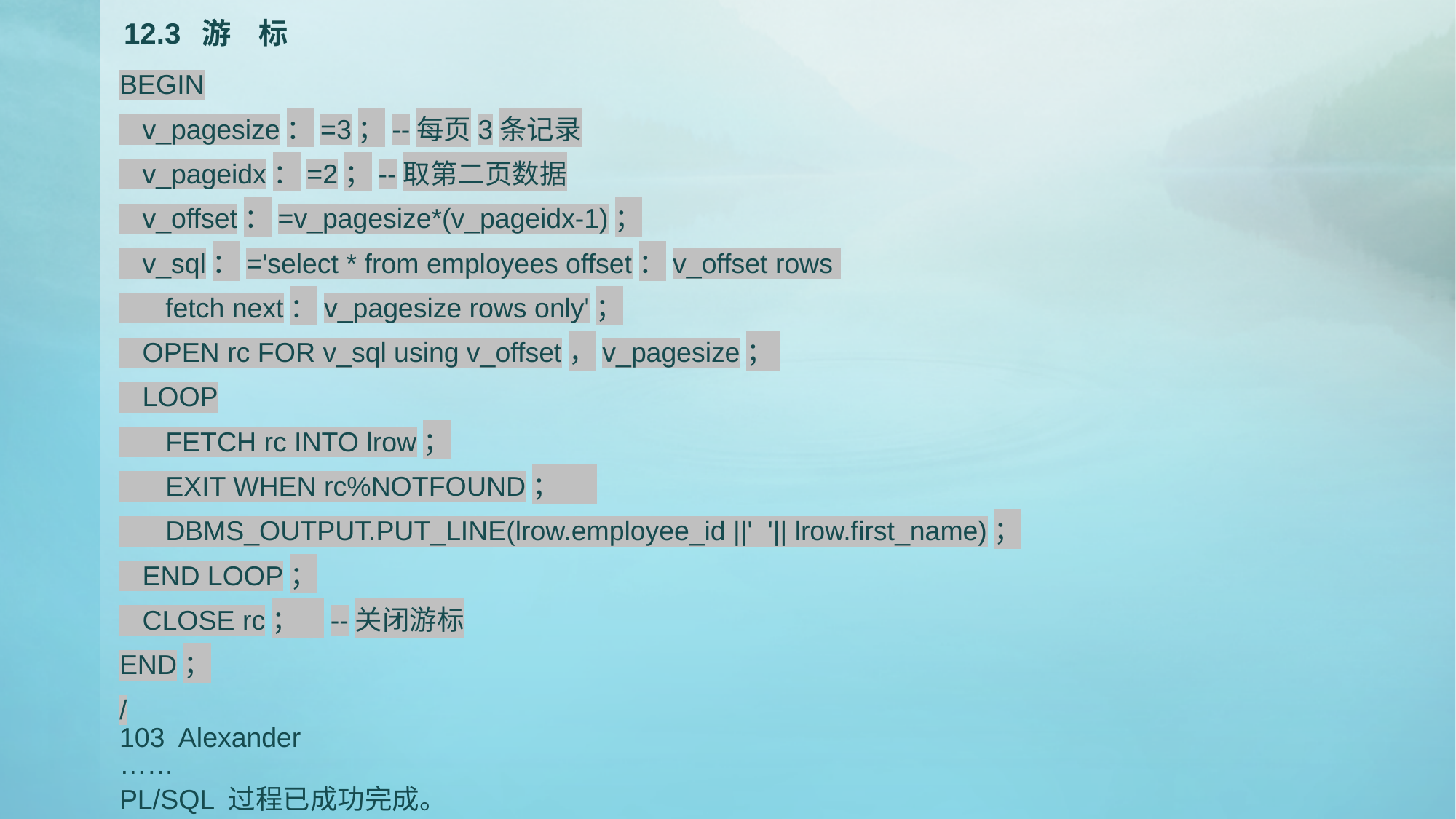

# 12.3  游    标
BEGIN
   v_pagesize：=3；--每页3条记录
   v_pageidx：=2；--取第二页数据
   v_offset：=v_pagesize*(v_pageidx-1)；
   v_sql：='select * from employees offset：v_offset rows
      fetch next：v_pagesize rows only'；
   OPEN rc FOR v_sql using v_offset，v_pagesize；
   LOOP
      FETCH rc INTO lrow；
      EXIT WHEN rc%NOTFOUND；
      DBMS_OUTPUT.PUT_LINE(lrow.employee_id ||'  '|| lrow.first_name)；
   END LOOP；
   CLOSE rc；    --关闭游标
END；
/
103  Alexander
……
PL/SQL 过程已成功完成。